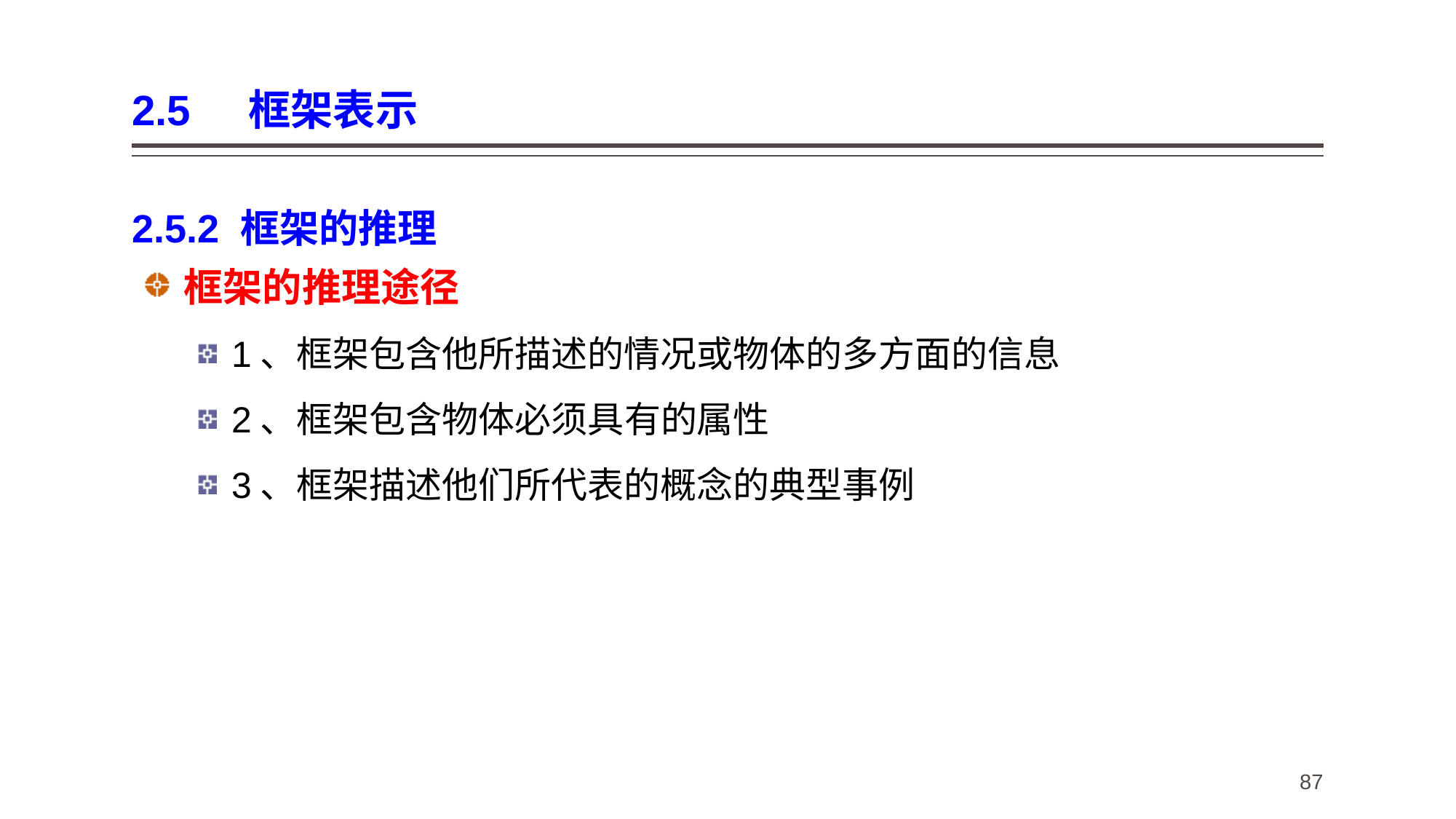

# 2.5    框架表示
2.5.2 框架的推理
框架的推理途径
1、框架包含他所描述的情况或物体的多方面的信息
2、框架包含物体必须具有的属性
3、框架描述他们所代表的概念的典型事例
87